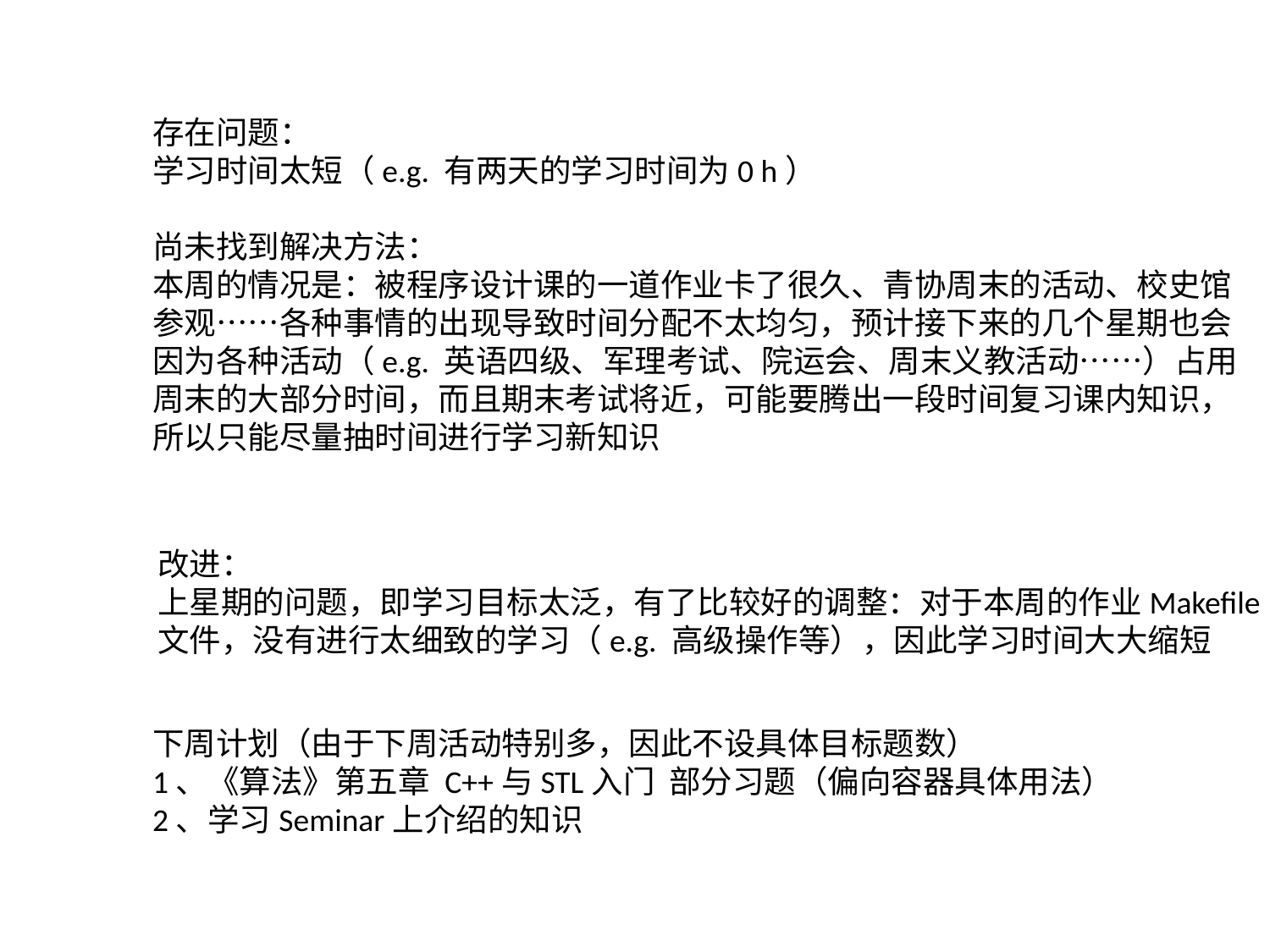

存在问题：
学习时间太短（e.g. 有两天的学习时间为0 h）

尚未找到解决方法：
本周的情况是：被程序设计课的一道作业卡了很久、青协周末的活动、校史馆参观……各种事情的出现导致时间分配不太均匀，预计接下来的几个星期也会因为各种活动（e.g. 英语四级、军理考试、院运会、周末义教活动……）占用周末的大部分时间，而且期末考试将近，可能要腾出一段时间复习课内知识，所以只能尽量抽时间进行学习新知识
改进：
上星期的问题，即学习目标太泛，有了比较好的调整：对于本周的作业Makefile文件，没有进行太细致的学习（e.g. 高级操作等），因此学习时间大大缩短
下周计划（由于下周活动特别多，因此不设具体目标题数）
1、《算法》第五章 C++与STL入门  部分习题（偏向容器具体用法）
2、学习Seminar上介绍的知识